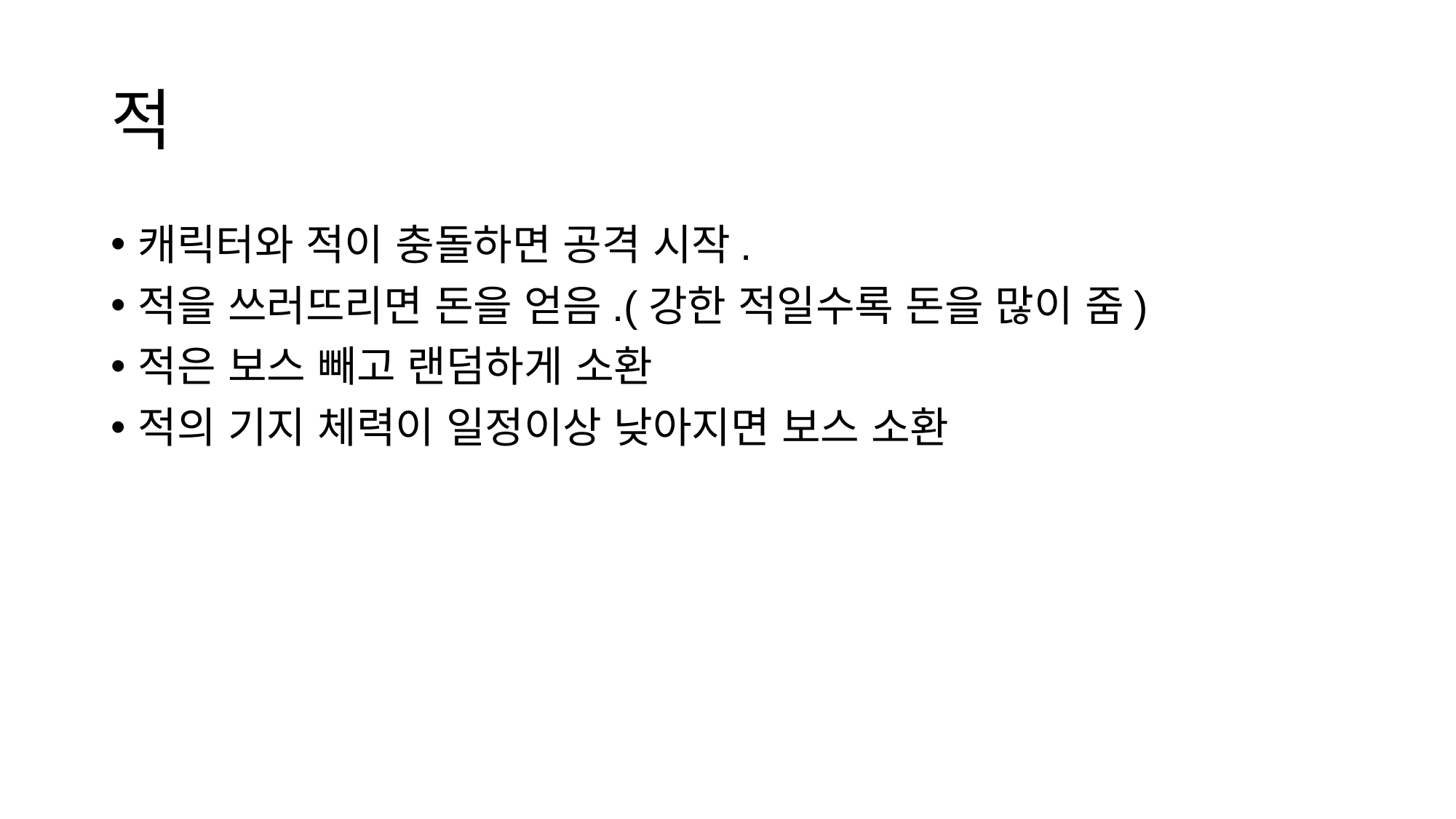

# 적
캐릭터와 적이 충돌하면 공격 시작.
적을 쓰러뜨리면 돈을 얻음.(강한 적일수록 돈을 많이 줌)
적은 보스 빼고 랜덤하게 소환
적의 기지 체력이 일정이상 낮아지면 보스 소환